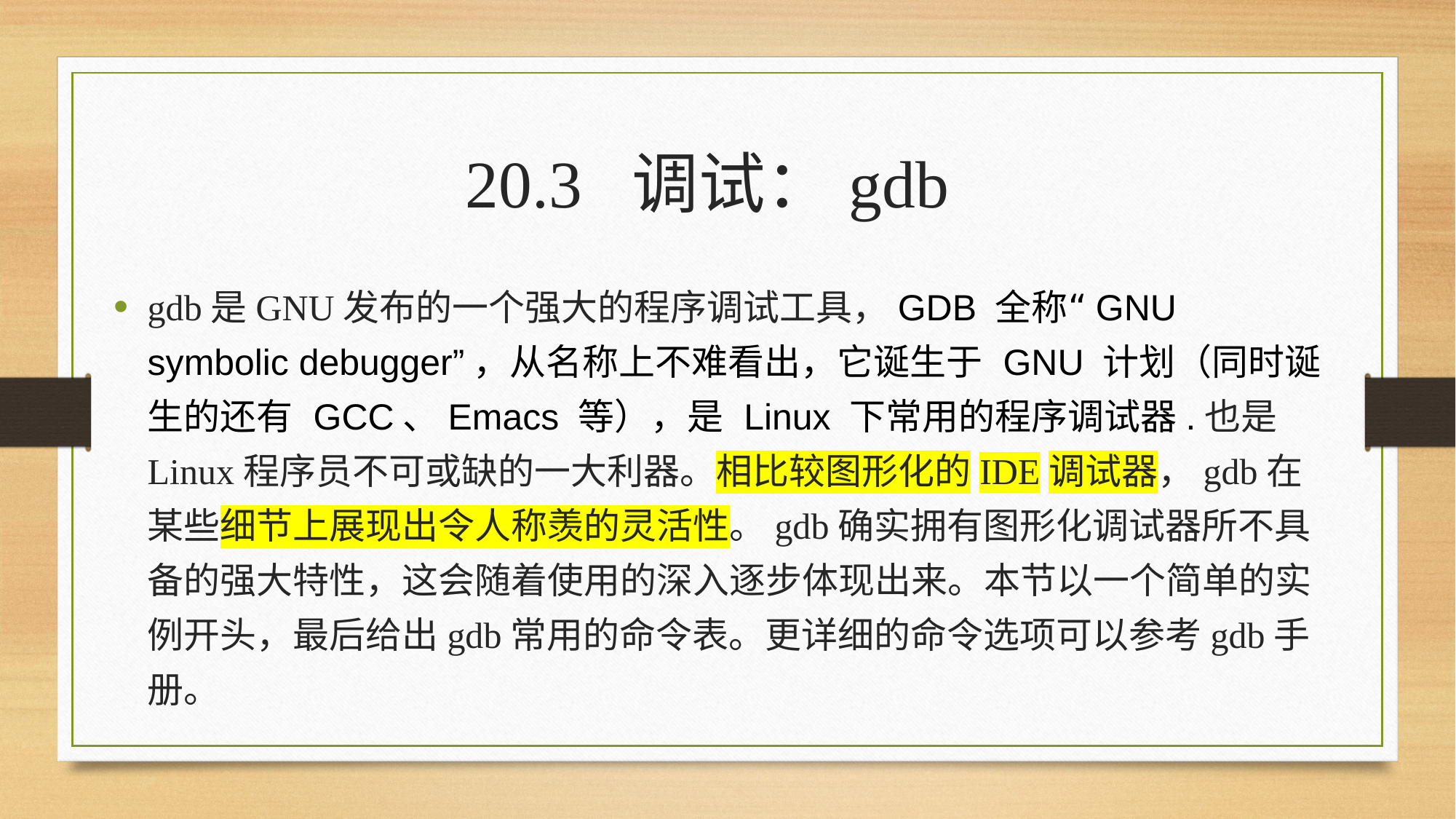

20.3  调试：gdb
gdb是GNU发布的一个强大的程序调试工具，GDB 全称“GNU symbolic debugger”，从名称上不难看出，它诞生于 GNU 计划（同时诞生的还有 GCC、Emacs 等），是 Linux 下常用的程序调试器.也是Linux程序员不可或缺的一大利器。相比较图形化的IDE调试器，gdb在某些细节上展现出令人称羡的灵活性。gdb确实拥有图形化调试器所不具备的强大特性，这会随着使用的深入逐步体现出来。本节以一个简单的实例开头，最后给出gdb常用的命令表。更详细的命令选项可以参考gdb手册。